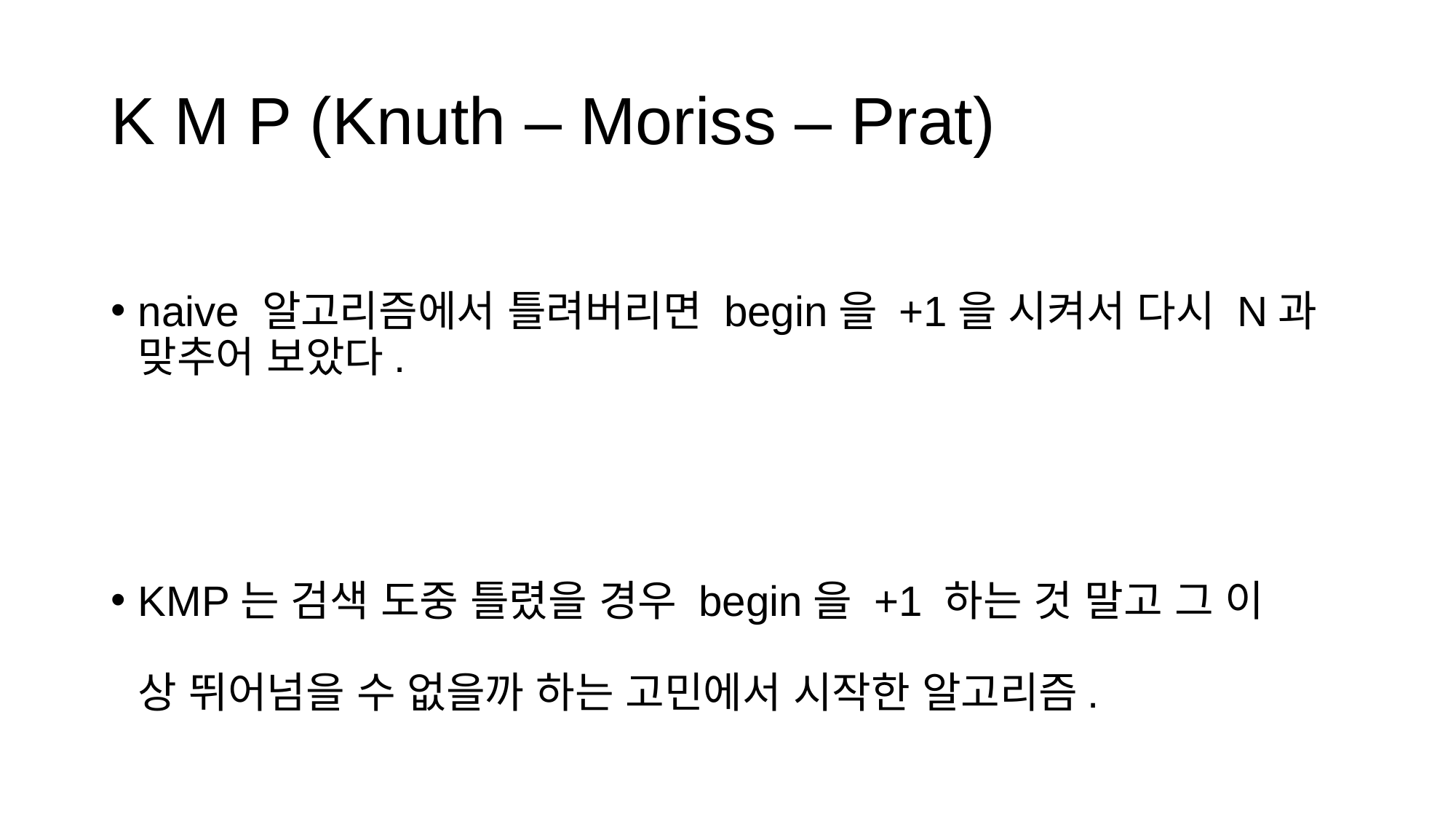

# K M P (Knuth – Moriss – Prat)

naive 알고리즘에서 틀려버리면 begin을 +1을 시켜서 다시 N과  맞추어 보았다.

KMP는 검색 도중 틀렸을 경우 begin을 +1 하는 것 말고 그 이
상 뛰어넘을 수 없을까 하는 고민에서 시작한 알고리즘.